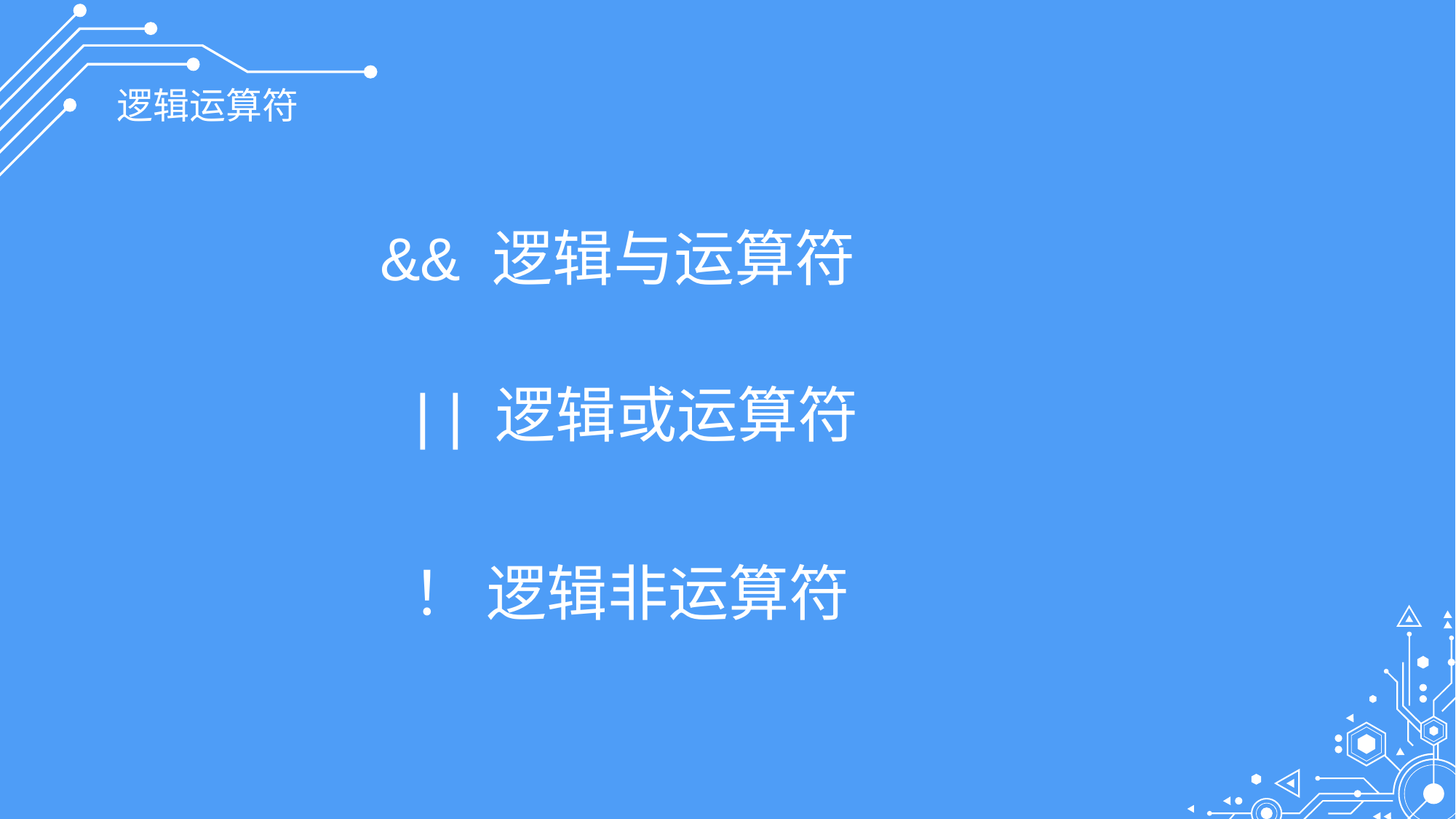

逻辑运算符
&& 逻辑与运算符
| | 逻辑或运算符
！ 逻辑非运算符